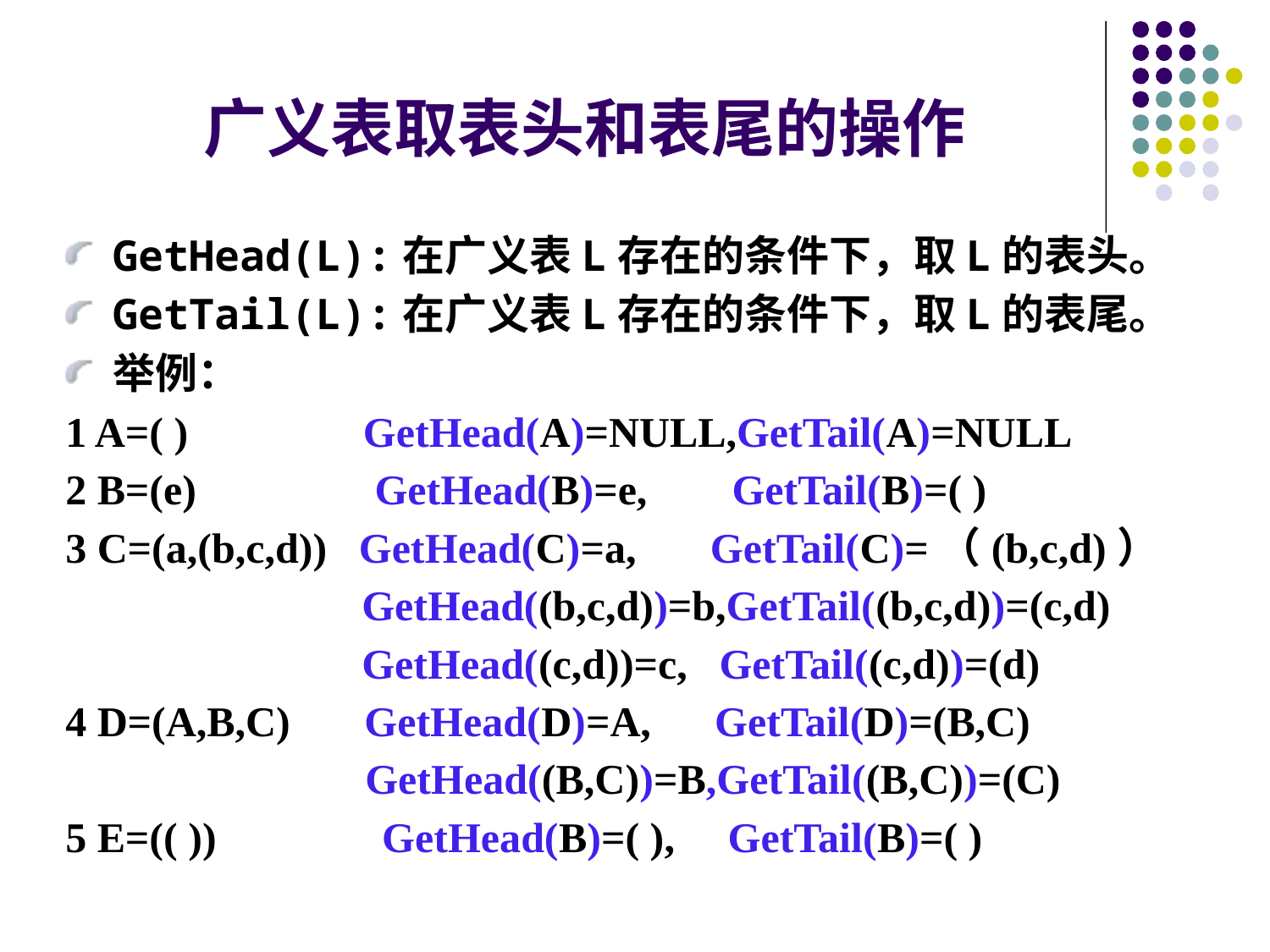

广义表取表头和表尾的操作
GetHead(L):在广义表L存在的条件下，取L的表头。
GetTail(L):在广义表L存在的条件下，取L的表尾。
举例：
1 A=( )       　    GetHead(A)=NULL,GetTail(A)=NULL
2 B=(e)      　　 GetHead(B)=e,        GetTail(B)=( )
3 C=(a,(b,c,d))   GetHead(C)=a,       GetTail(C)=（(b,c,d)）
                            GetHead((b,c,d))=b,GetTail((b,c,d))=(c,d)
                            GetHead((c,d))=c,   GetTail((c,d))=(d)
4 D=(A,B,C)       GetHead(D)=A,      GetTail(D)=(B,C)
             　　　   GetHead((B,C))=B,GetTail((B,C))=(C)
5 E=(( ))       　   GetHead(B)=( ),     GetTail(B)=( )